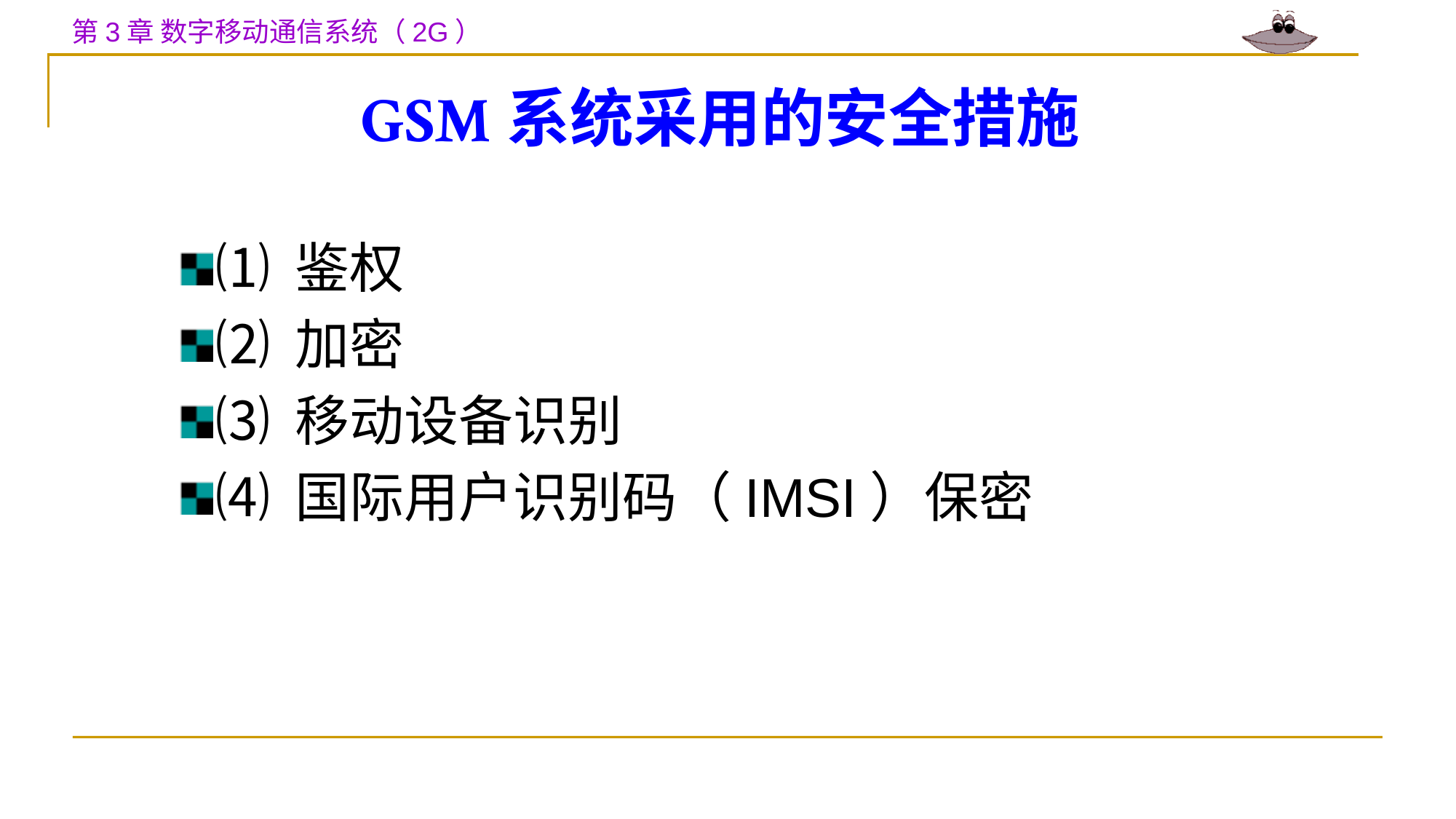

# GSM系统采用的安全措施
⑴ 鉴权
⑵ 加密
⑶ 移动设备识别
⑷ 国际用户识别码（IMSI）保密